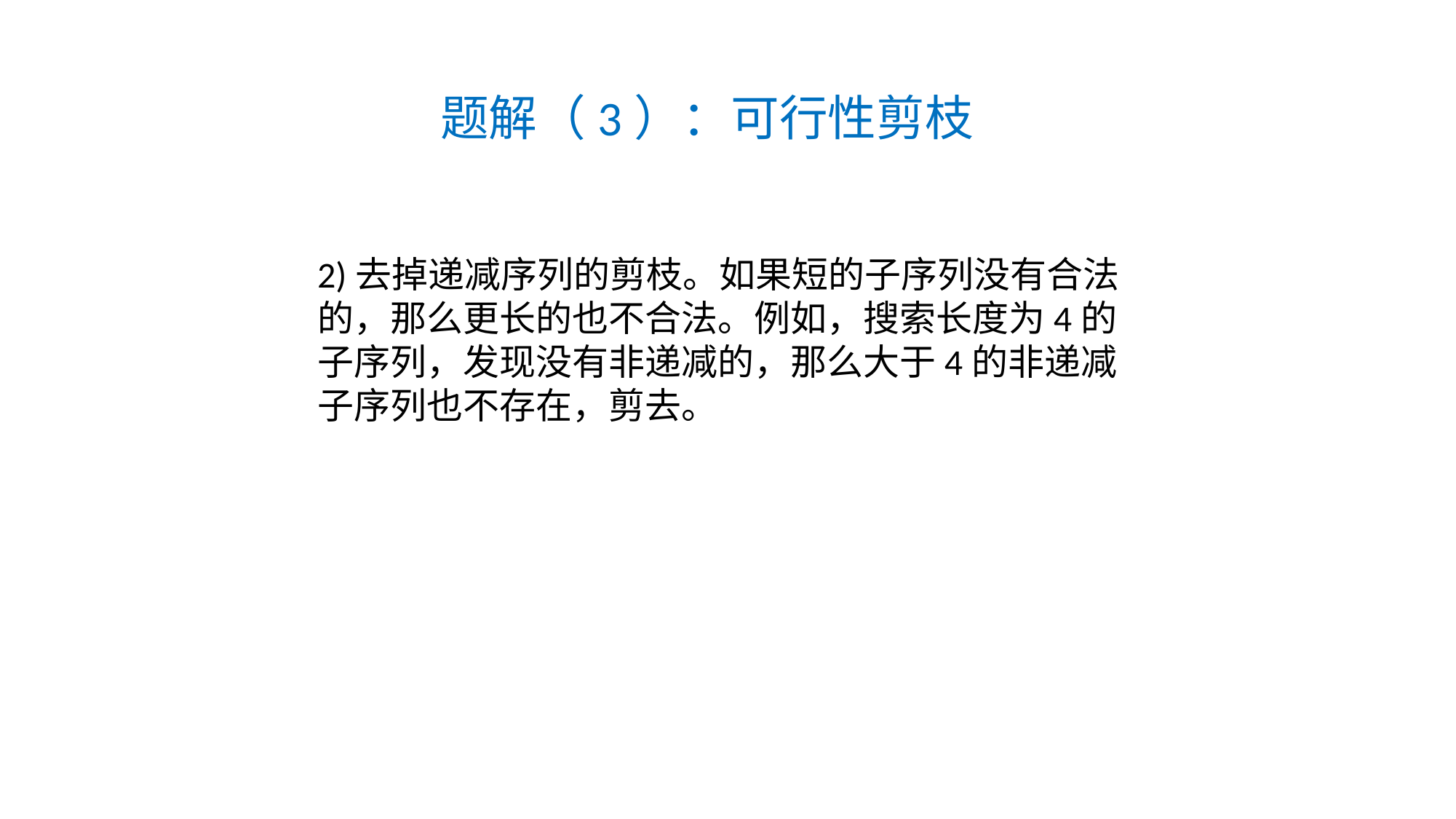

题解（3）：可行性剪枝
2)去掉递减序列的剪枝。如果短的子序列没有合法的，那么更长的也不合法。例如，搜索长度为4的子序列，发现没有非递减的，那么大于4的非递减子序列也不存在，剪去。